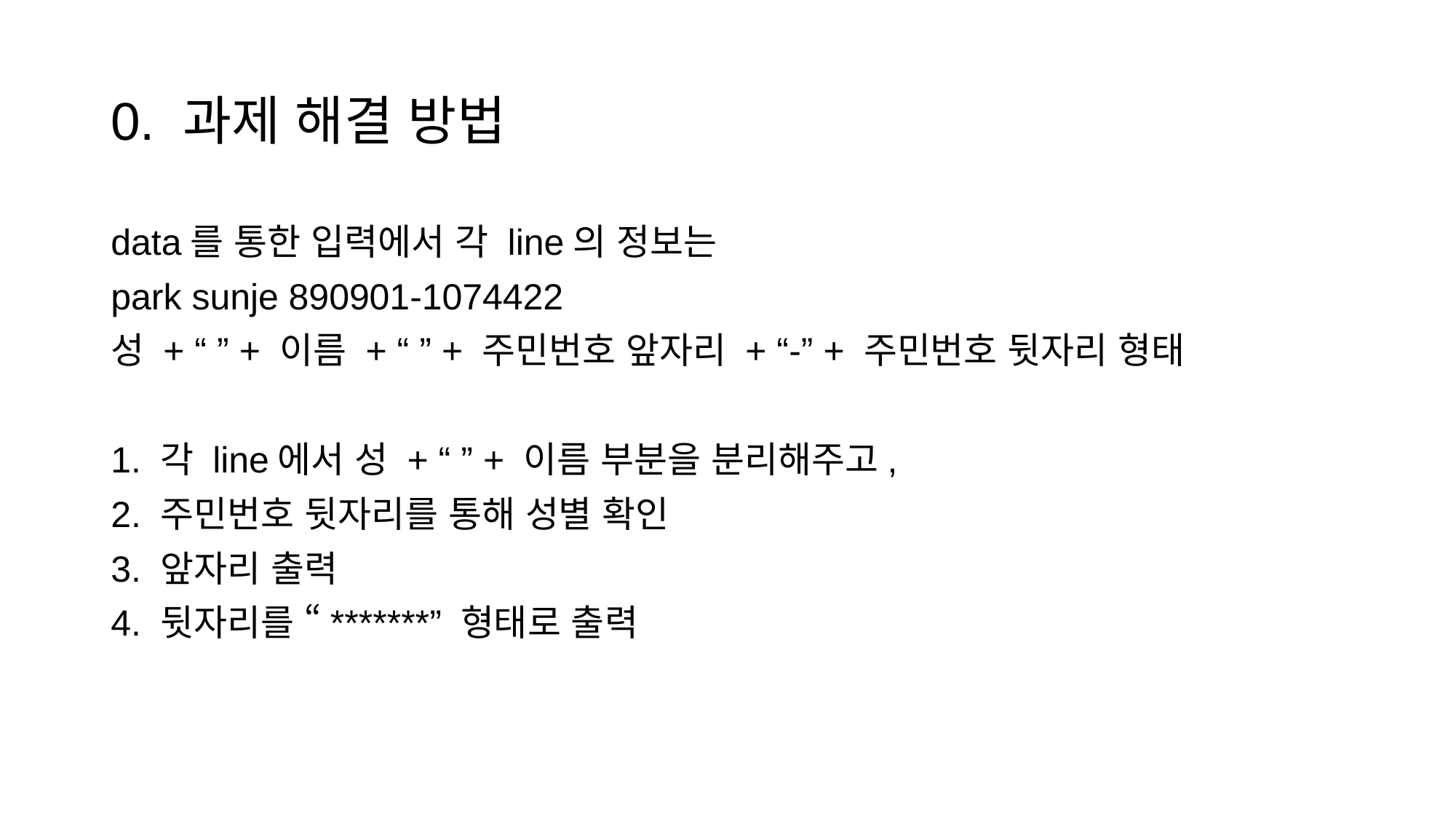

# 0. 과제 해결 방법
data를 통한 입력에서 각 line의 정보는
park sunje 890901-1074422
성 + “ ” + 이름 + “ ” + 주민번호 앞자리 + “-” + 주민번호 뒷자리 형태

1. 각 line에서 성 + “ ” + 이름 부분을 분리해주고,
2. 주민번호 뒷자리를 통해 성별 확인
3. 앞자리 출력
4. 뒷자리를 “*******” 형태로 출력